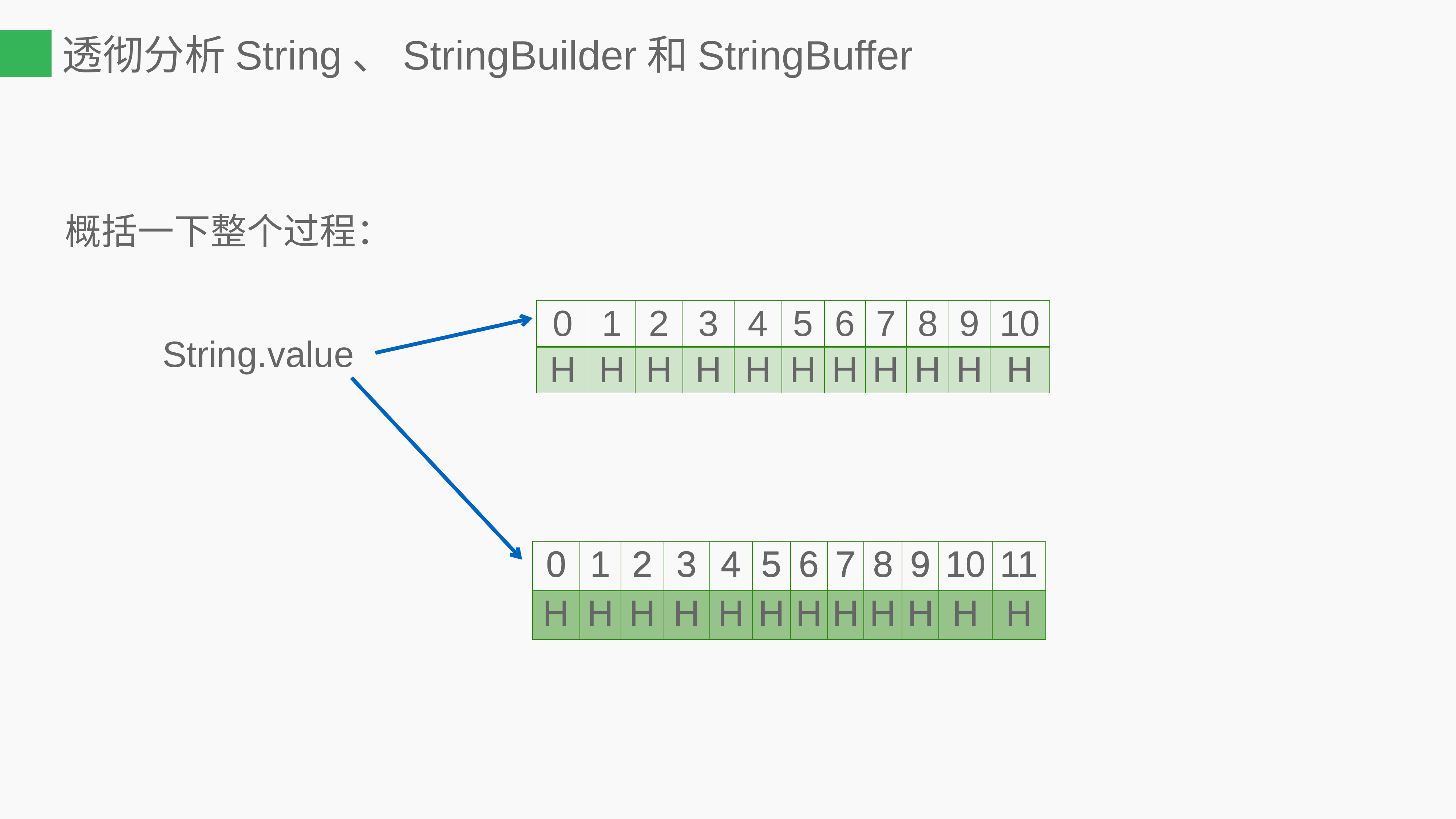

# 透彻分析String、StringBuilder和StringBuffer
概括一下整个过程：
| 0 | 1 | 2 | 3 | 4 | 5 | 6 | 7 | 8 | 9 | 10 |
| --- | --- | --- | --- | --- | --- | --- | --- | --- | --- | --- |
| H | H | H | H | H | H | H | H | H | H | H |
String.value
| 0 | 1 | 2 | 3 | 4 | 5 | 6 | 7 | 8 | 9 | 10 | 11 |
| --- | --- | --- | --- | --- | --- | --- | --- | --- | --- | --- | --- |
| H | H | H | H | H | H | H | H | H | H | H |  |
| 0 | 1 | 2 | 3 | 4 | 5 | 6 | 7 | 8 | 9 | 10 | 11 |
| --- | --- | --- | --- | --- | --- | --- | --- | --- | --- | --- | --- |
| H | H | H | H | H | H | H | H | H | H | H | H |
| 0 | 1 | 2 | 3 | 4 | 5 | 6 | 7 | 8 | 9 | 10 | 11 |
| --- | --- | --- | --- | --- | --- | --- | --- | --- | --- | --- | --- |
|  |  |  |  |  |  |  |  |  |  |  |  |